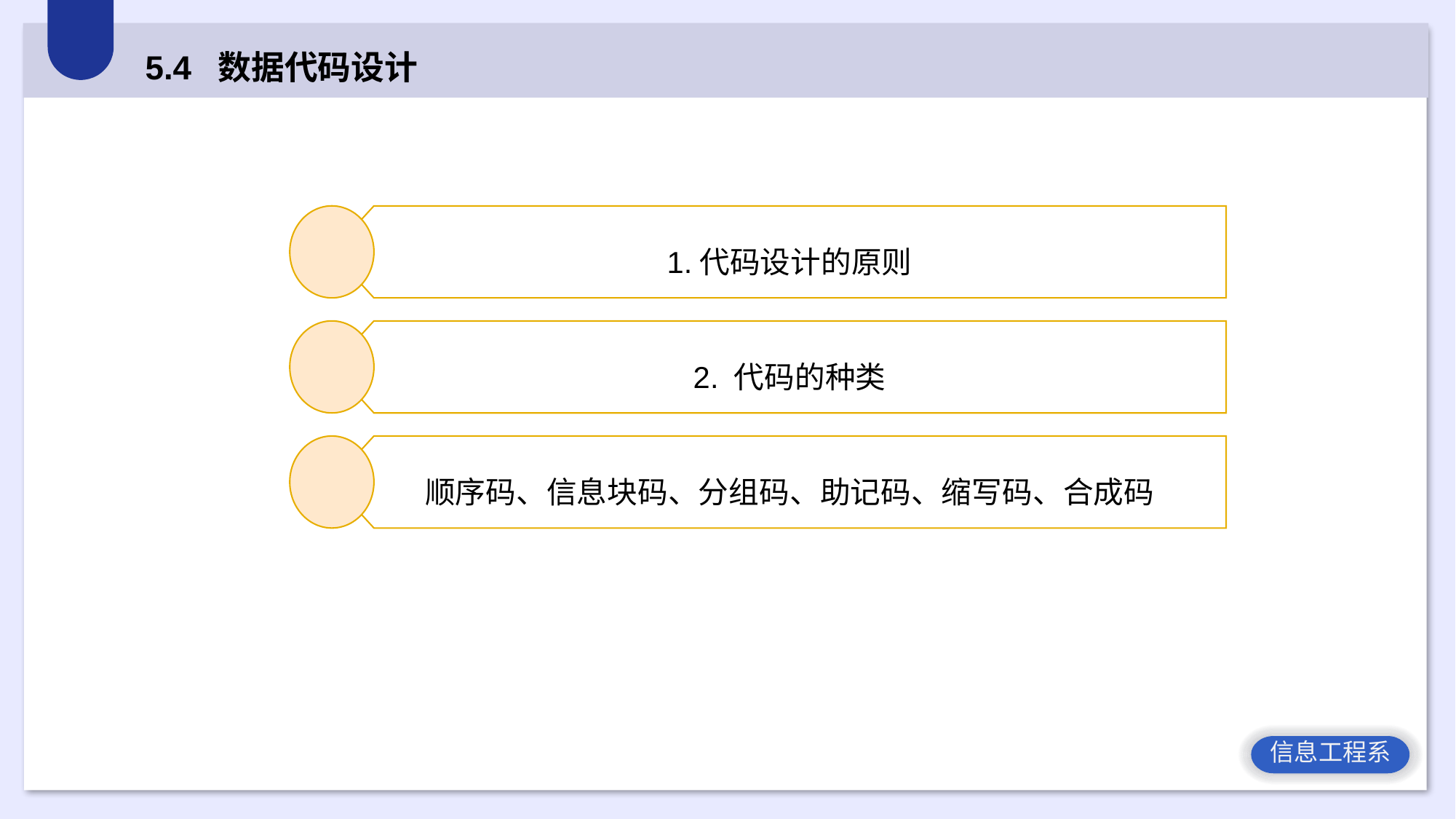

5.4  数据代码设计
1.代码设计的原则

2. 代码的种类

顺序码、信息块码、分组码、助记码、缩写码、合成码